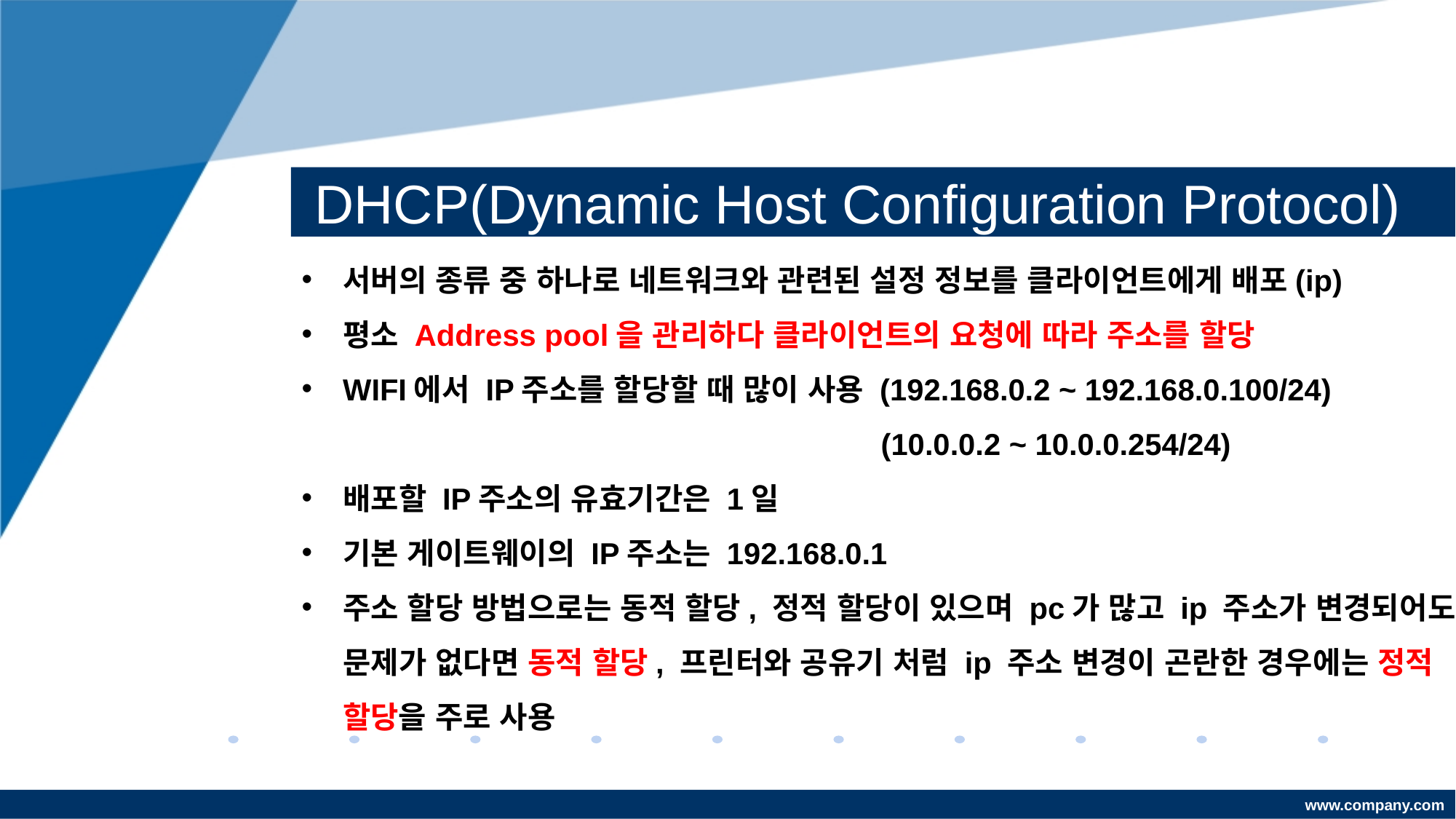

# DHCP(Dynamic Host Configuration Protocol)
서버의 종류 중 하나로 네트워크와 관련된 설정 정보를 클라이언트에게 배포(ip)
평소 Address pool을 관리하다 클라이언트의 요청에 따라 주소를 할당
WIFI에서 IP주소를 할당할 때 많이 사용 (192.168.0.2 ~ 192.168.0.100/24)
					    (10.0.0.2 ~ 10.0.0.254/24)
배포할 IP주소의 유효기간은 1일
기본 게이트웨이의 IP주소는 192.168.0.1
주소 할당 방법으로는 동적 할당, 정적 할당이 있으며 pc가 많고 ip 주소가 변경되어도 문제가 없다면 동적 할당, 프린터와 공유기 처럼 ip 주소 변경이 곤란한 경우에는 정적 할당을 주로 사용